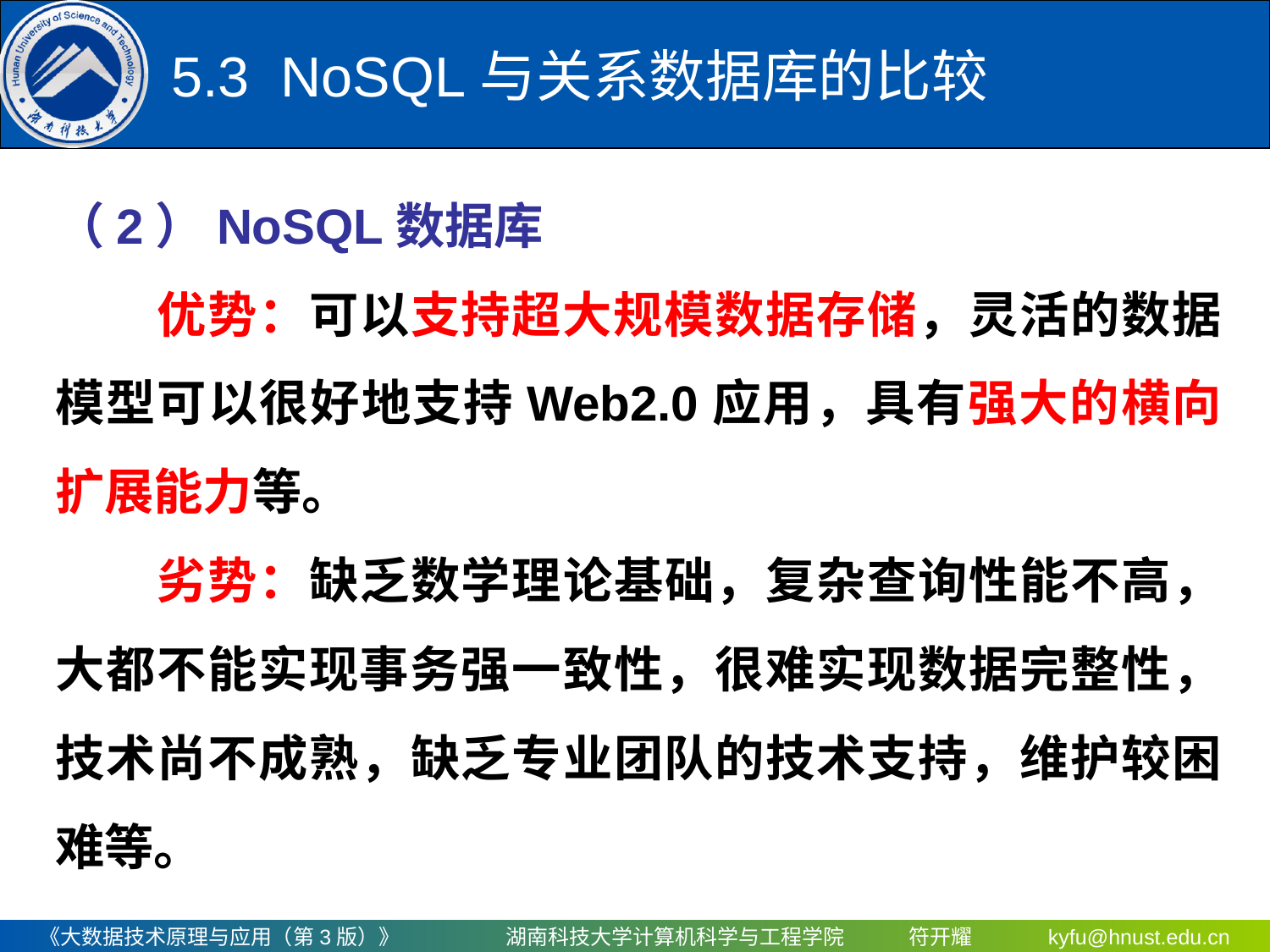

5.3  NoSQL与关系数据库的比较
（2）NoSQL数据库
　　优势：可以支持超大规模数据存储，灵活的数据模型可以很好地支持Web2.0应用，具有强大的横向扩展能力等。
　　劣势：缺乏数学理论基础，复杂查询性能不高，大都不能实现事务强一致性，很难实现数据完整性，技术尚不成熟，缺乏专业团队的技术支持，维护较困难等。